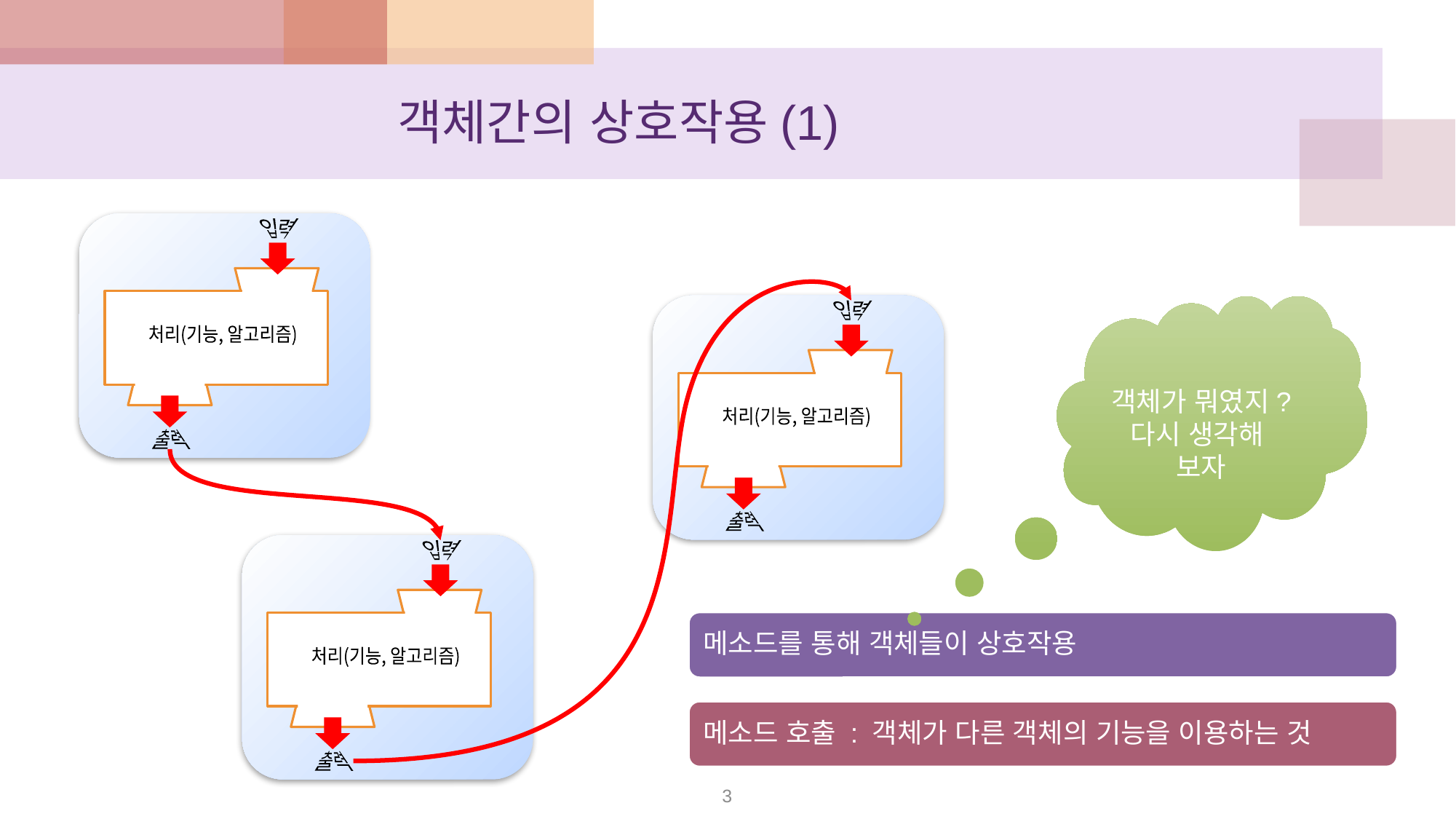

# 객체간의 상호작용(1)

입력

처리(기능, 알고리즘)

출력

입력

처리(기능, 알고리즘)

출력

객체가 뭐였지?
다시 생각해
보자

입력

처리(기능, 알고리즘)

출력
메소드를 통해 객체들이 상호작용

메소드 호출 : 객체가 다른 객체의 기능을 이용하는 것
3